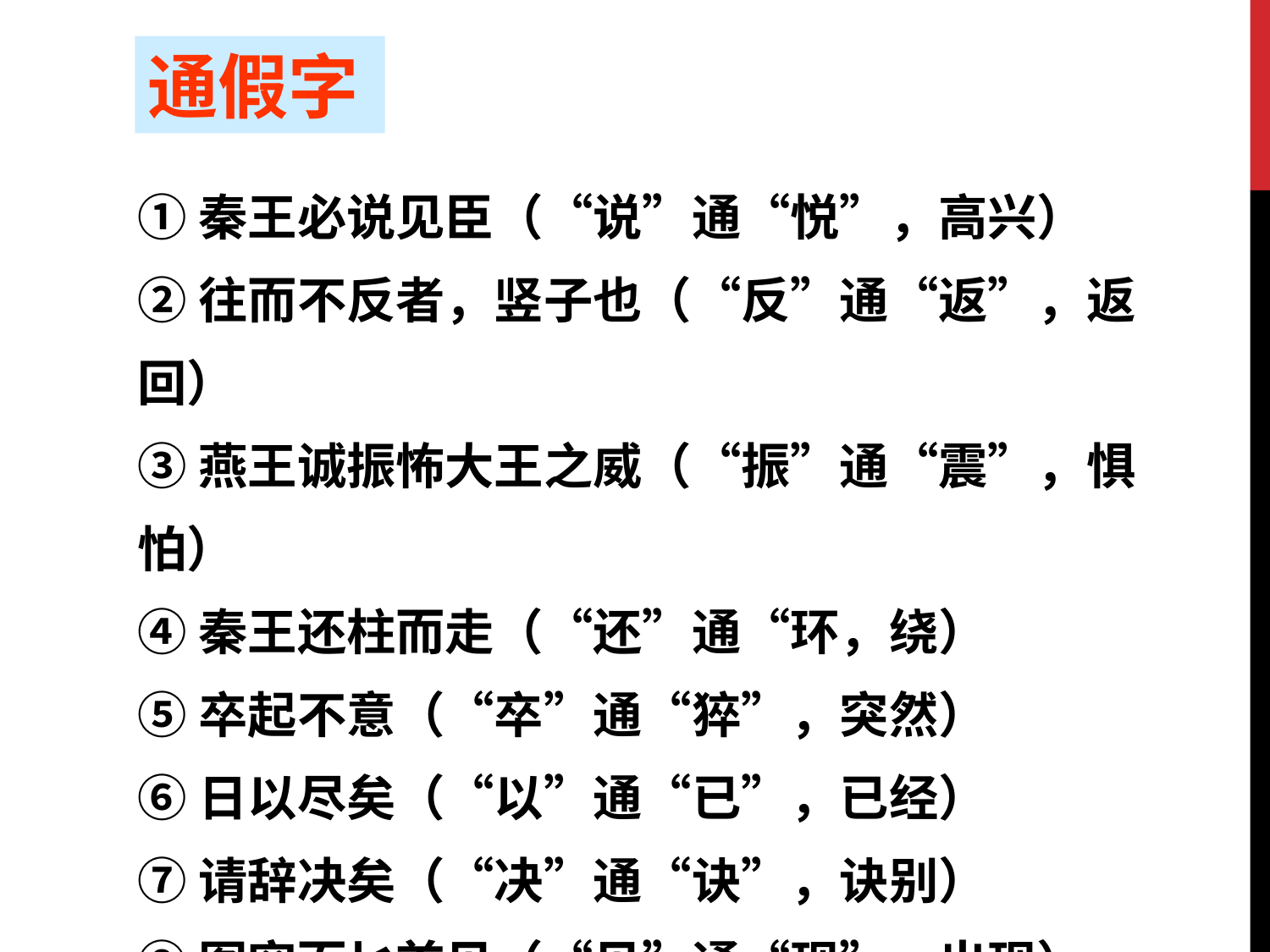

通假字
①秦王必说见臣（“说”通“悦”，高兴）
②往而不反者，竖子也（“反”通“返”，返回）
③燕王诚振怖大王之威（“振”通“震”，惧怕）
④秦王还柱而走（“还”通“环，绕）
⑤卒起不意（“卒”通“猝”，突然）
⑥日以尽矣（“以”通“已”，已经）
⑦请辞决矣（“决”通“诀”，诀别）
⑧图穷而匕首见（“见”通“现”，出现）